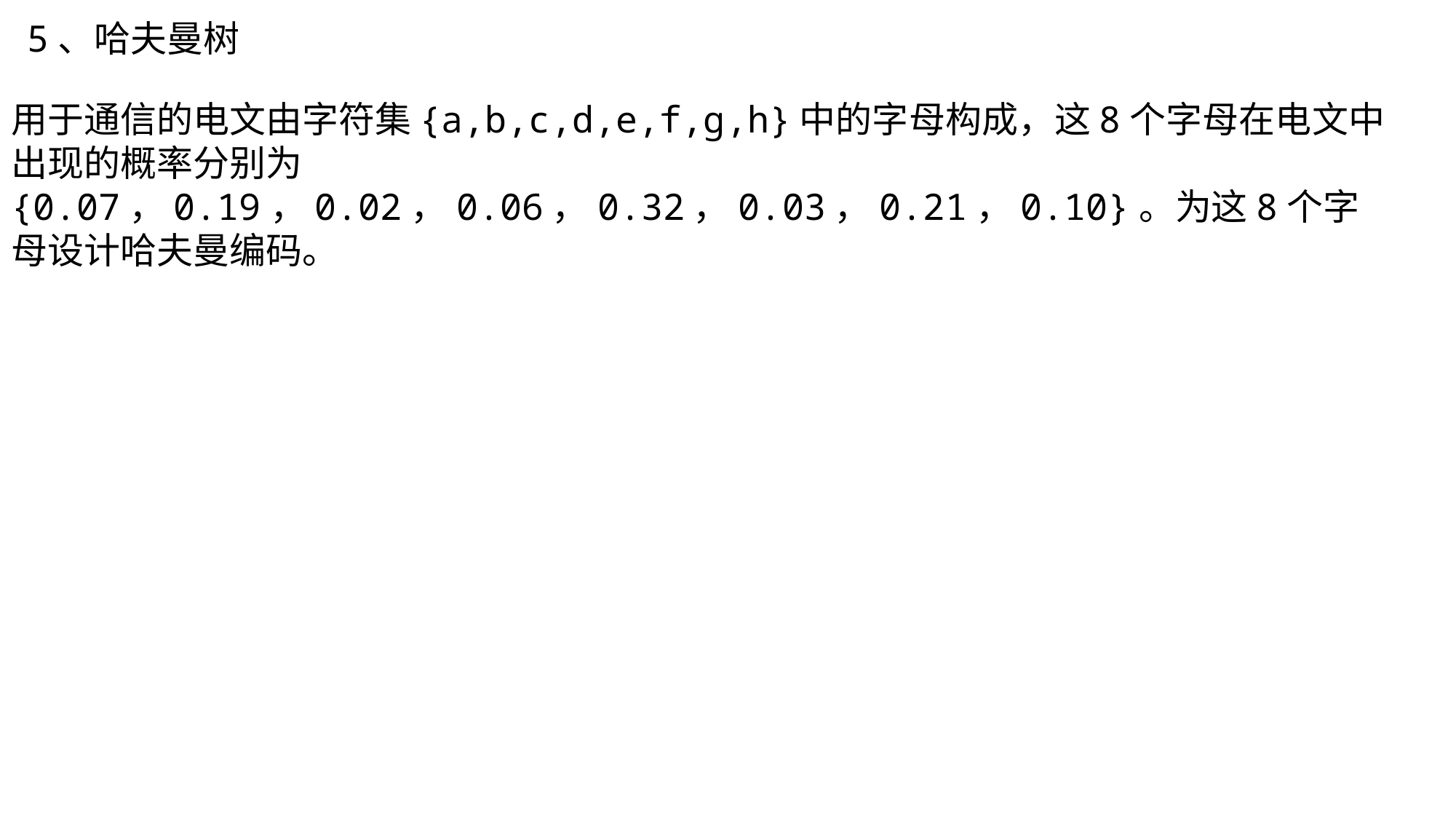

5、哈夫曼树
用于通信的电文由字符集{a,b,c,d,e,f,g,h}中的字母构成，这8个字母在电文中出现的概率分别为{0.07，0.19，0.02，0.06，0.32，0.03，0.21，0.10}。为这8个字母设计哈夫曼编码。